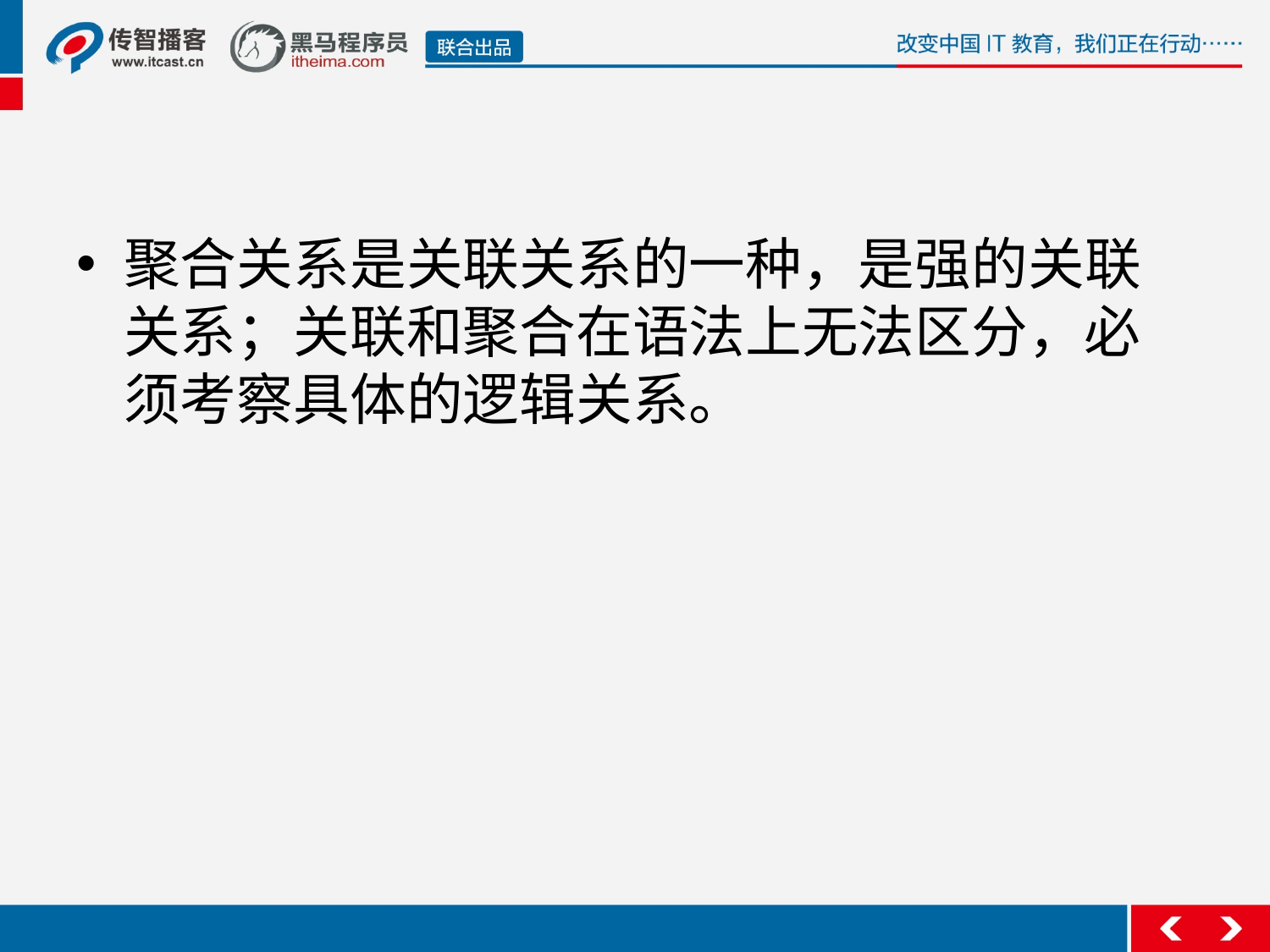

#
聚合关系是关联关系的一种，是强的关联关系；关联和聚合在语法上无法区分，必须考察具体的逻辑关系。